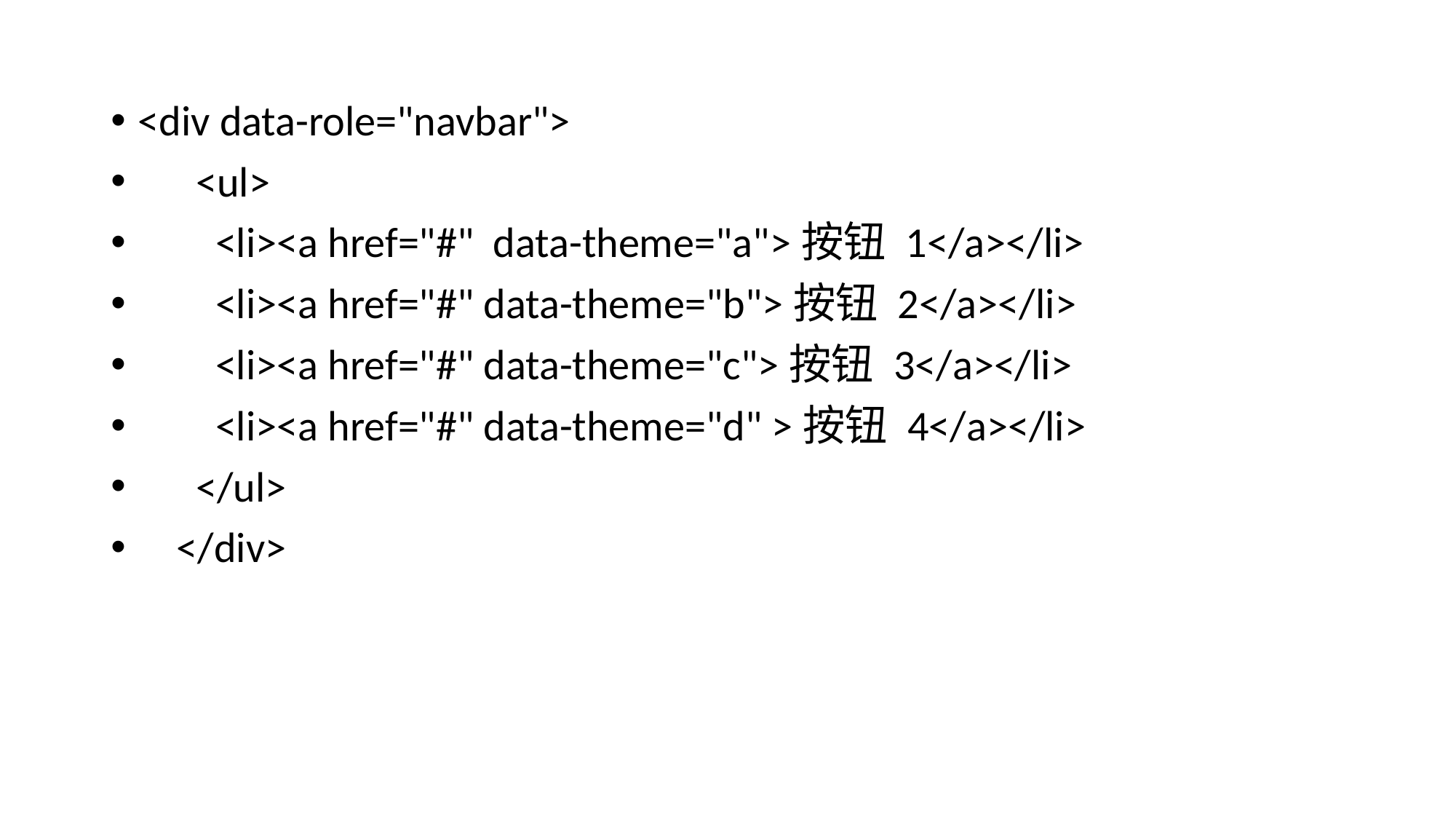

<div data-role="navbar">
      <ul>
        <li><a href="#"  data-theme="a">按钮 1</a></li>
        <li><a href="#" data-theme="b">按钮 2</a></li>
        <li><a href="#" data-theme="c">按钮 3</a></li>
        <li><a href="#" data-theme="d" >按钮 4</a></li>
      </ul>
    </div>